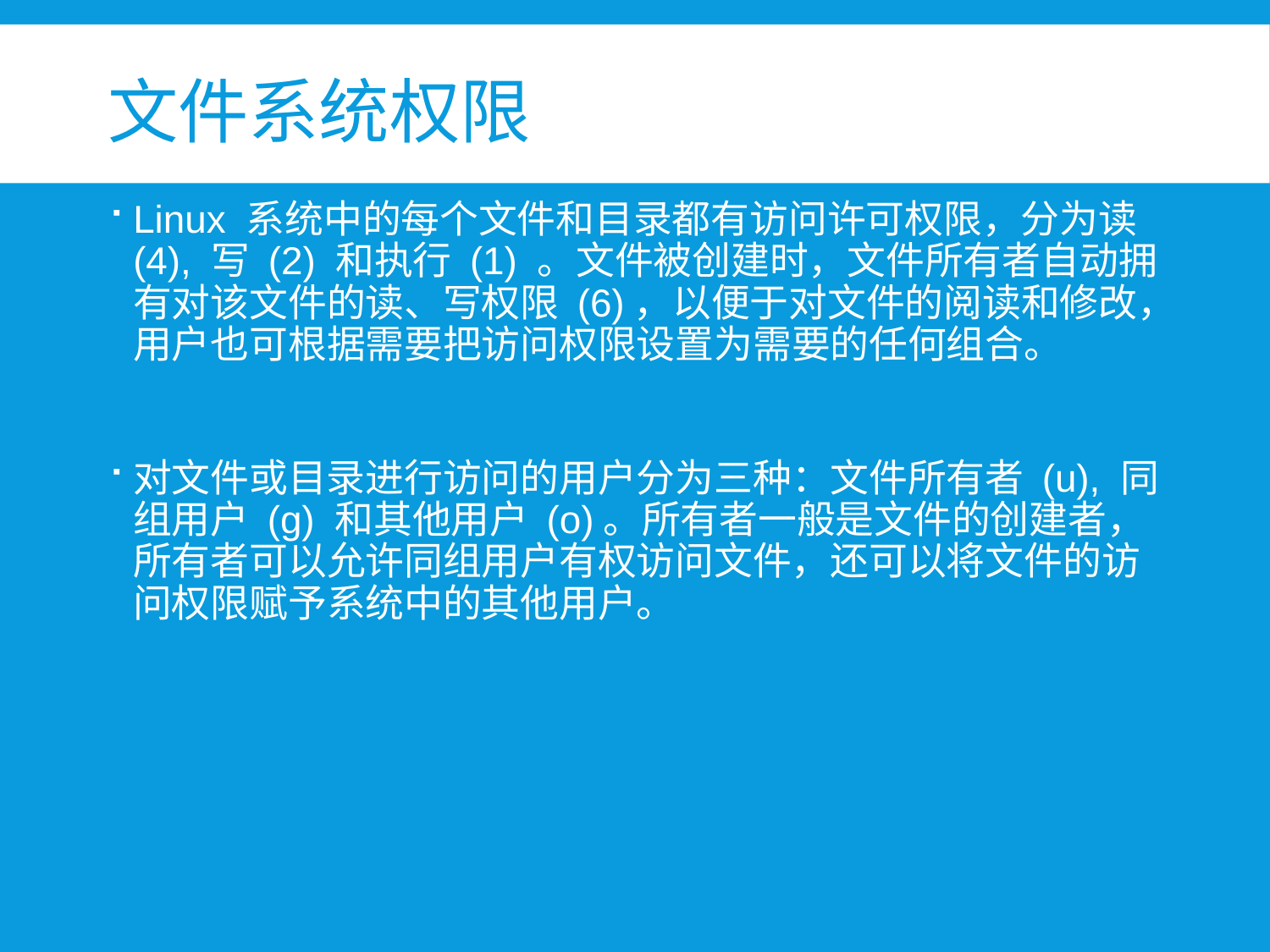

# 文件系统权限
Linux 系统中的每个文件和目录都有访问许可权限，分为读 (4), 写 (2) 和执行 (1) 。文件被创建时，文件所有者自动拥有对该文件的读、写权限 (6)，以便于对文件的阅读和修改，用户也可根据需要把访问权限设置为需要的任何组合。

对文件或目录进行访问的用户分为三种：文件所有者 (u), 同组用户 (g) 和其他用户 (o)。所有者一般是文件的创建者，所有者可以允许同组用户有权访问文件，还可以将文件的访问权限赋予系统中的其他用户。